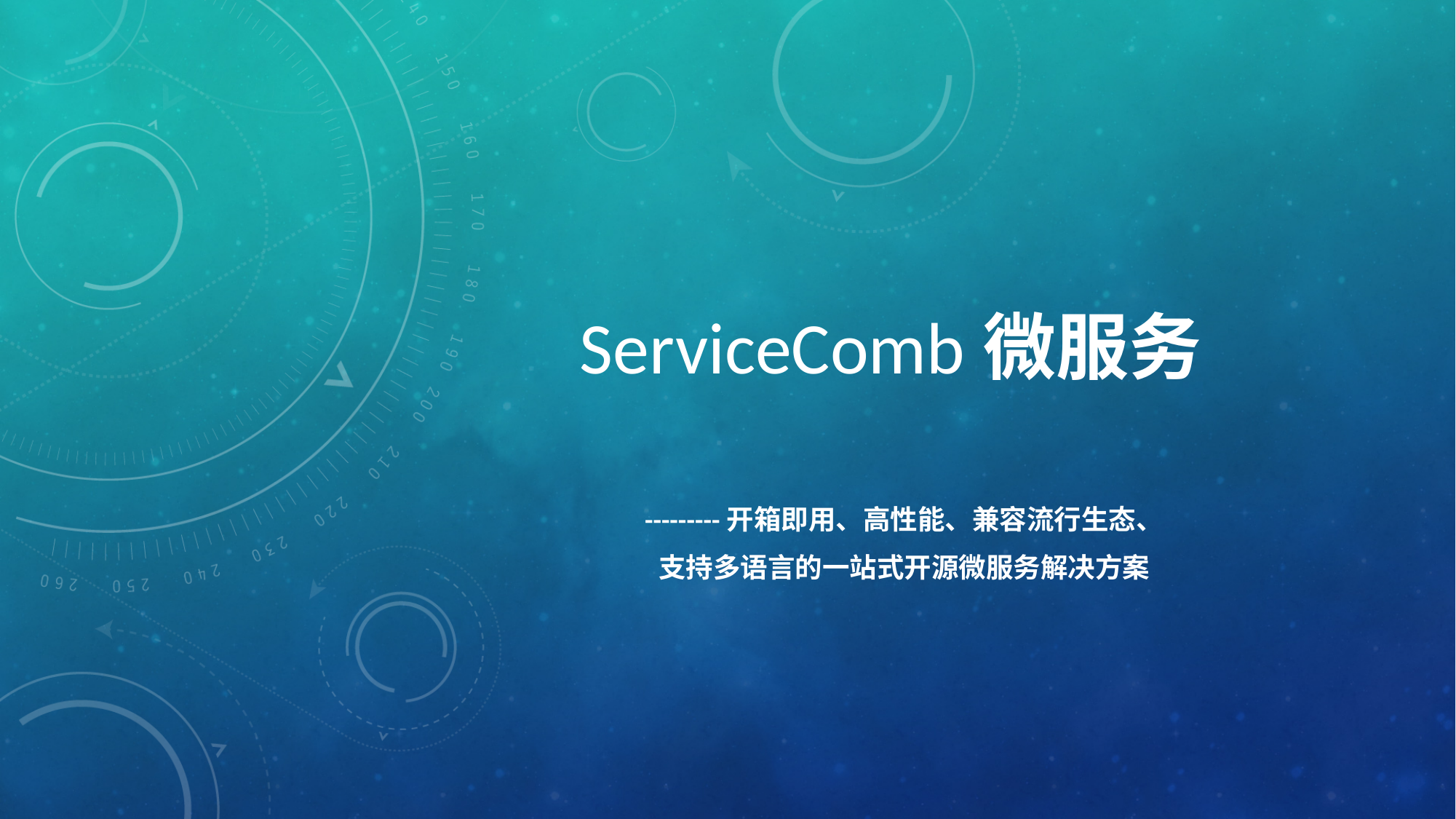

# ServiceComb微服务
---------开箱即用、高性能、兼容流行生态、
支持多语言的一站式开源微服务解决方案